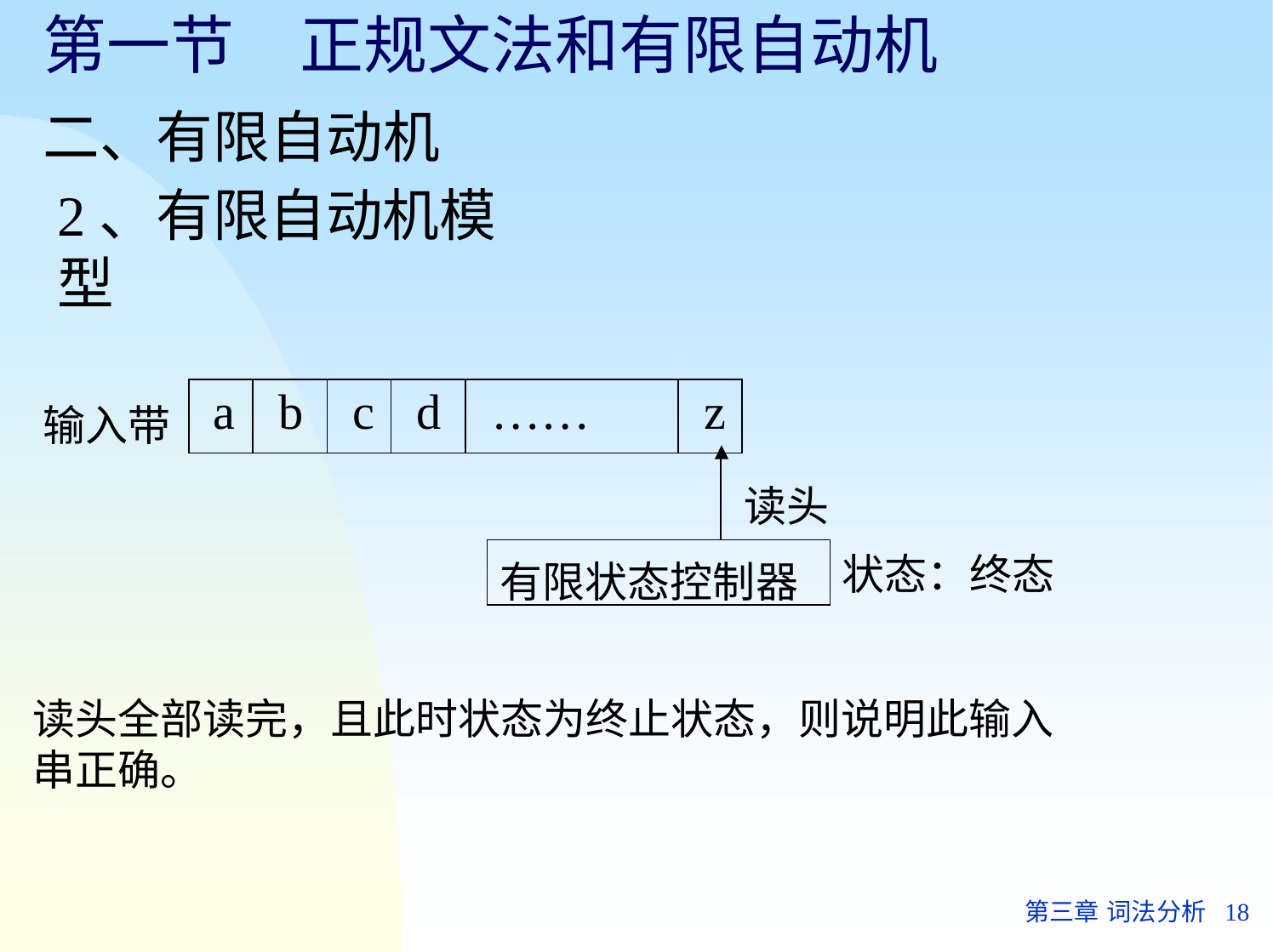

# 第一节	正规文法和有限自动机
二、有限自动机
2、有限自动机模型
| a | b | c | d | …… | z |
| --- | --- | --- | --- | --- | --- |
输入带

|  | 读头 |
| --- | --- |
| 有限状态控制器 |  |
状态：终态

读头全部读完，且此时状态为终止状态，则说明此输入串正确。
第三章 词法分析	18